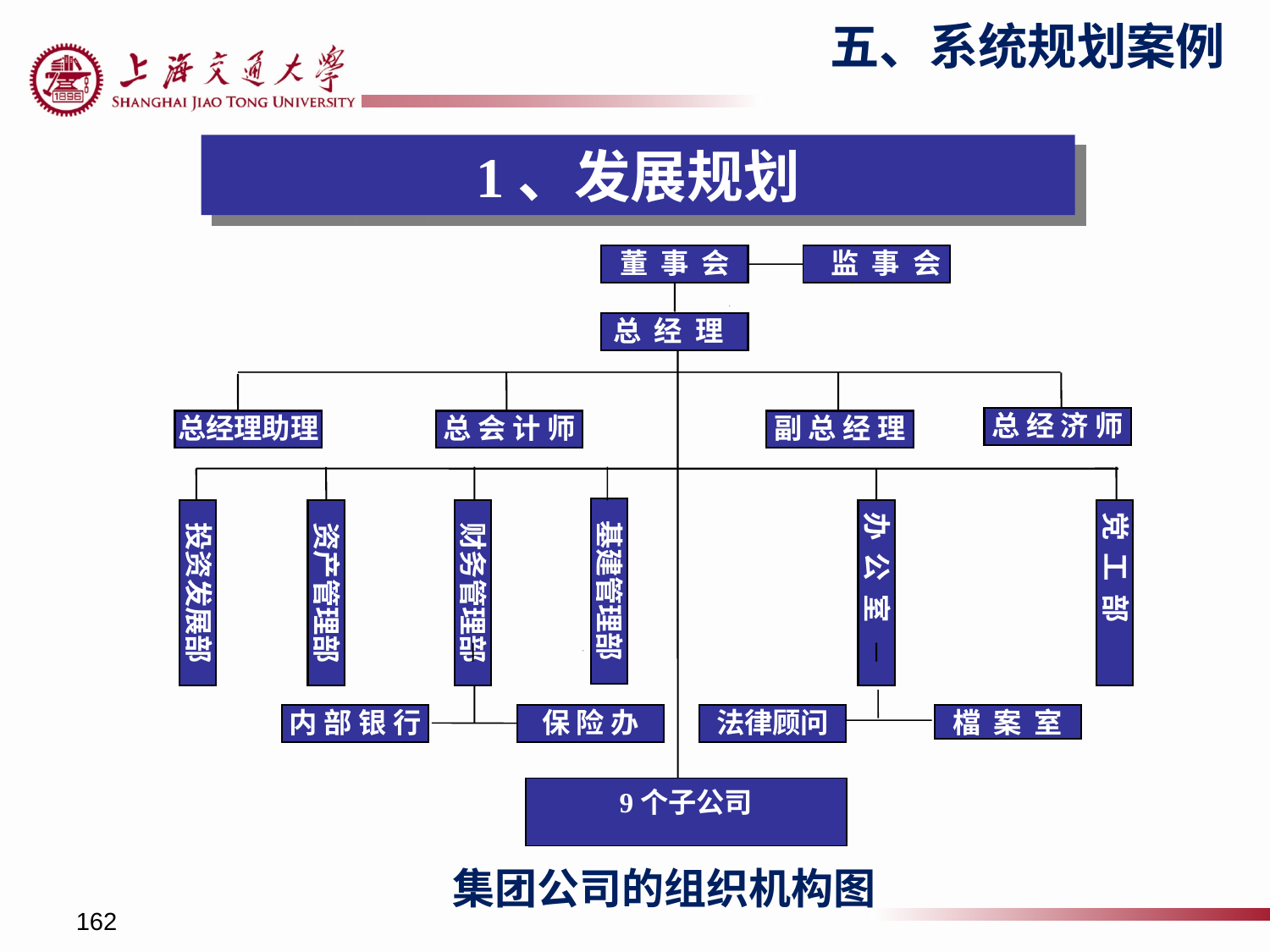

# 五、系统规划案例
1、发展规划

董  事  会

  监  事  会

  总  经  理

总 经 济 师
总经理助理

总 会 计 师

副 总 经 理

基建管理部

投资发展部

资产管理部

财务管理部

  办  公  室

  党  工  部

内 部 银 行
保 险 办
法律顾问
檔  案  室

9个子公司
集团公司的组织机构图
162